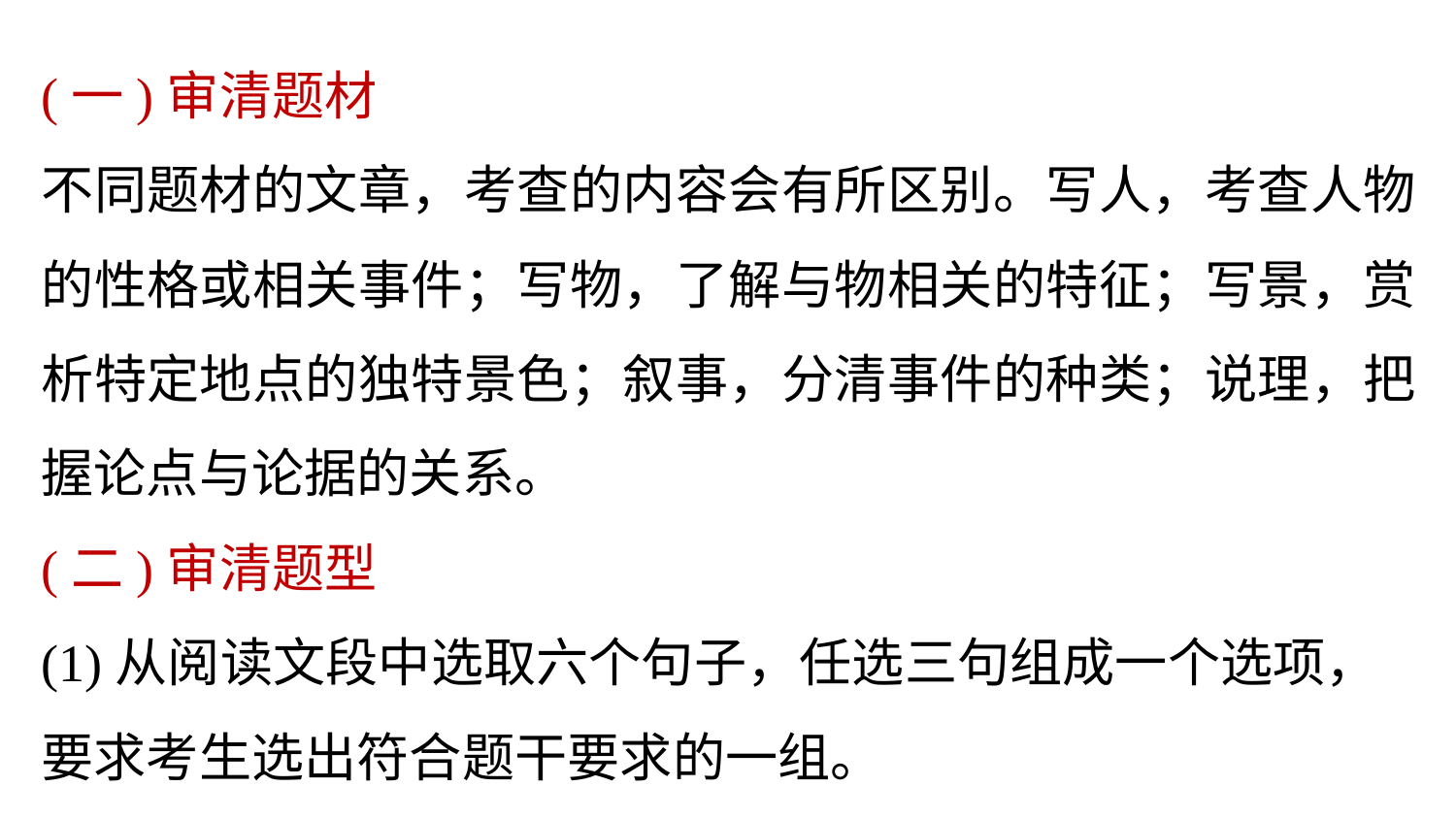

(一)审清题材
不同题材的文章，考查的内容会有所区别。写人，考查人物的性格或相关事件；写物，了解与物相关的特征；写景，赏析特定地点的独特景色；叙事，分清事件的种类；说理，把握论点与论据的关系。
(二)审清题型
(1)从阅读文段中选取六个句子，任选三句组成一个选项，要求考生选出符合题干要求的一组。